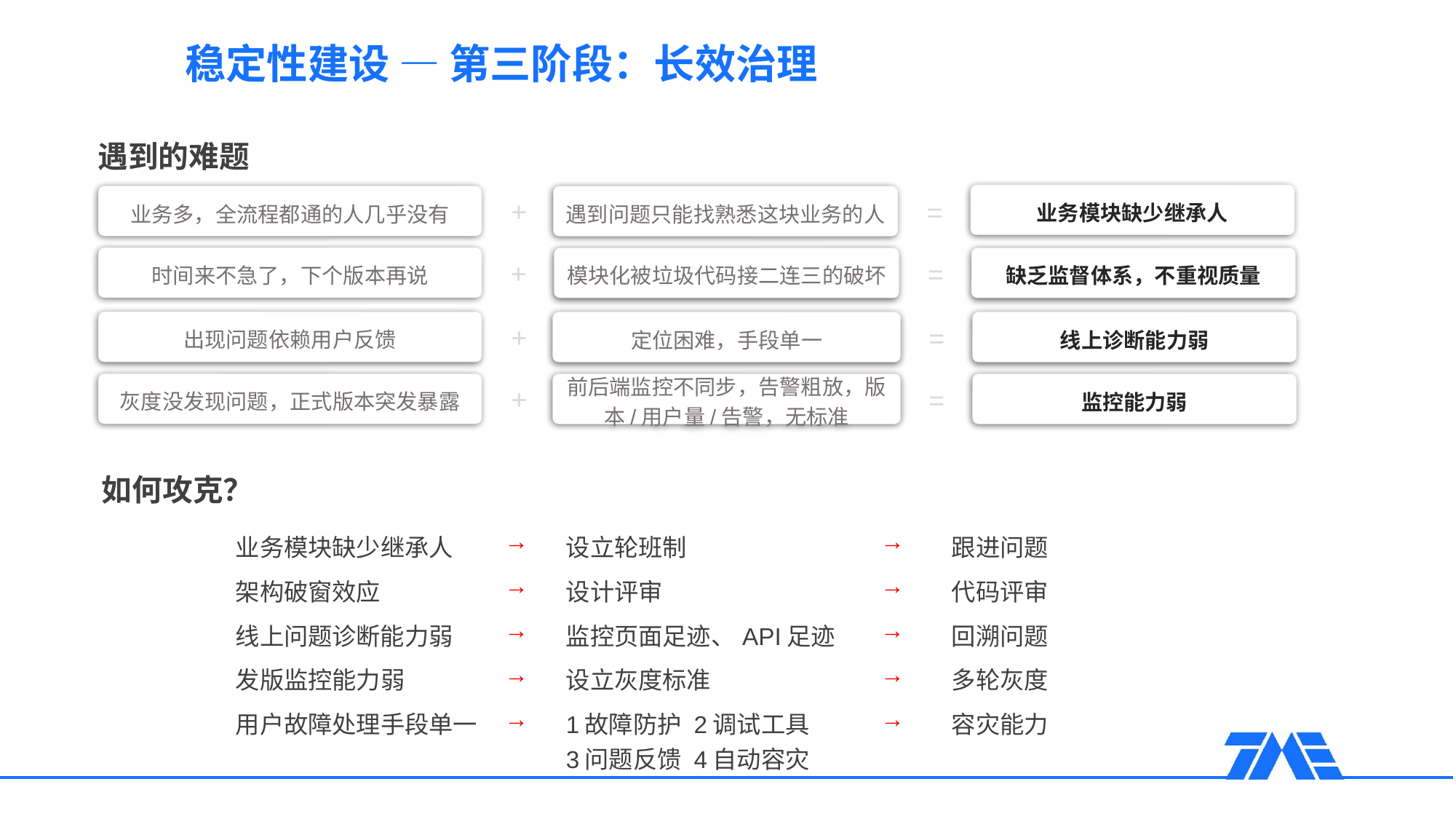

稳定性建设 — 第三阶段：长效治理
遇到的难题
业务模块缺少继承人
业务多，全流程都通的人几乎没有
遇到问题只能找熟悉这块业务的人
+
=
时间来不急了，下个版本再说
模块化被垃圾代码接二连三的破坏
缺乏监督体系，不重视质量
+
=
出现问题依赖用户反馈
定位困难，手段单一
线上诊断能力弱
+
=
灰度没发现问题，正式版本突发暴露
前后端监控不同步，告警粗放，版本/用户量/告警，无标准
监控能力弱
+
=
如何攻克？
| 业务模块缺少继承人 | → | 设立轮班制 | → | 跟进问题 |
| --- | --- | --- | --- | --- |
| 架构破窗效应 | → | 设计评审 | → | 代码评审 |
| 线上问题诊断能力弱 | → | 监控页面足迹、API足迹 | → | 回溯问题 |
| 发版监控能力弱 | → | 设立灰度标准 | → | 多轮灰度 |
| 用户故障处理手段单一 | → | 1故障防护 2调试工具 3问题反馈 4自动容灾 | → | 容灾能力 |